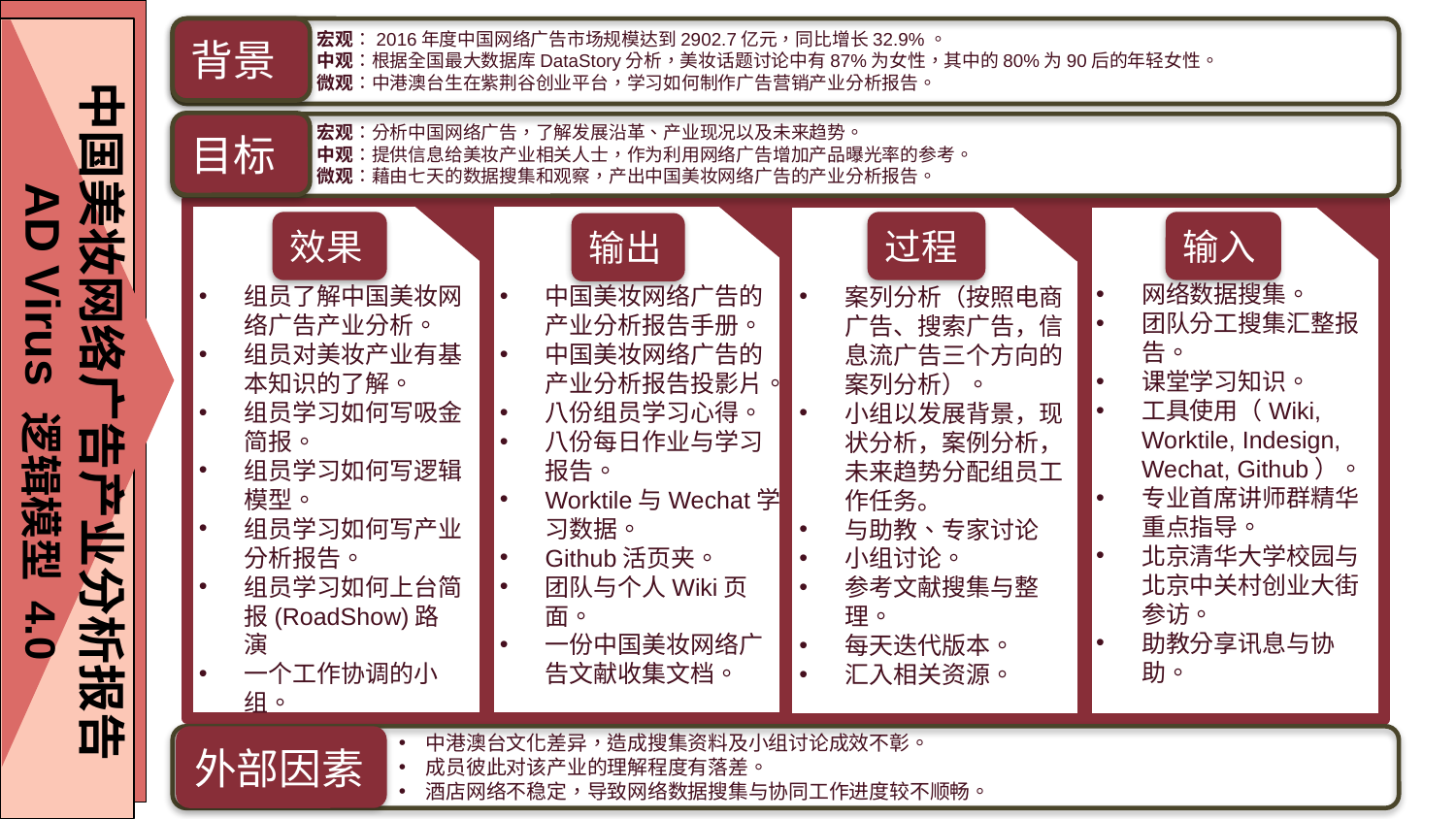

背景
宏观：2016年度中国网络广告市场规模达到2902.7亿元，同比增长32.9%。
中观：根据全国最大数据库DataStory分析，美妆话题讨论中有87%为女性，其中的80%为90后的年轻女性。
微观：中港澳台生在紫荆谷创业平台，学习如何制作广告营销产业分析报告。
中国美妆网络广告产业分析报告
AD Virus 逻辑模型 4.0
目标

宏观：分析中国网络广告，了解发展沿革、产业现况以及未来趋势。
中观：提供信息给美妆产业相关人士，作为利用网络广告增加产品曝光率的参考。
微观：藉由七天的数据搜集和观察，产出中国美妆网络广告的产业分析报告。

效果
过程
输入
输出
网络数据搜集。
团队分工搜集汇整报告。
课堂学习知识。
工具使用（Wiki, Worktile, Indesign, Wechat, Github）。
专业首席讲师群精华重点指导。
北京清华大学校园与北京中关村创业大街参访。
助教分享讯息与协助。

中国美妆网络广告的产业分析报告手册。
中国美妆网络广告的产业分析报告投影片。
八份组员学习心得。
八份每日作业与学习报告。
Worktile与Wechat学习数据。
Github活页夹。
团队与个人Wiki页面。
一份中国美妆网络广告文献收集文档。
组员了解中国美妆网络广告产业分析。
组员对美妆产业有基本知识的了解。
组员学习如何写吸金简报。
组员学习如何写逻辑模型。
组员学习如何写产业分析报告。
组员学习如何上台简报(RoadShow)路演
一个工作协调的小组。

案列分析（按照电商广告、搜索广告，信息流广告三个方向的案列分析）。
小组以发展背景，现状分析，案例分析，未来趋势分配组员工作任务。
与助教、专家讨论
小组讨论。
参考文献搜集与整理。
每天迭代版本。
汇入相关资源。

中港澳台文化差异，造成搜集资料及小组讨论成效不彰。
成员彼此对该产业的理解程度有落差。
酒店网络不稳定，导致网络数据搜集与协同工作进度较不顺畅。

外部因素